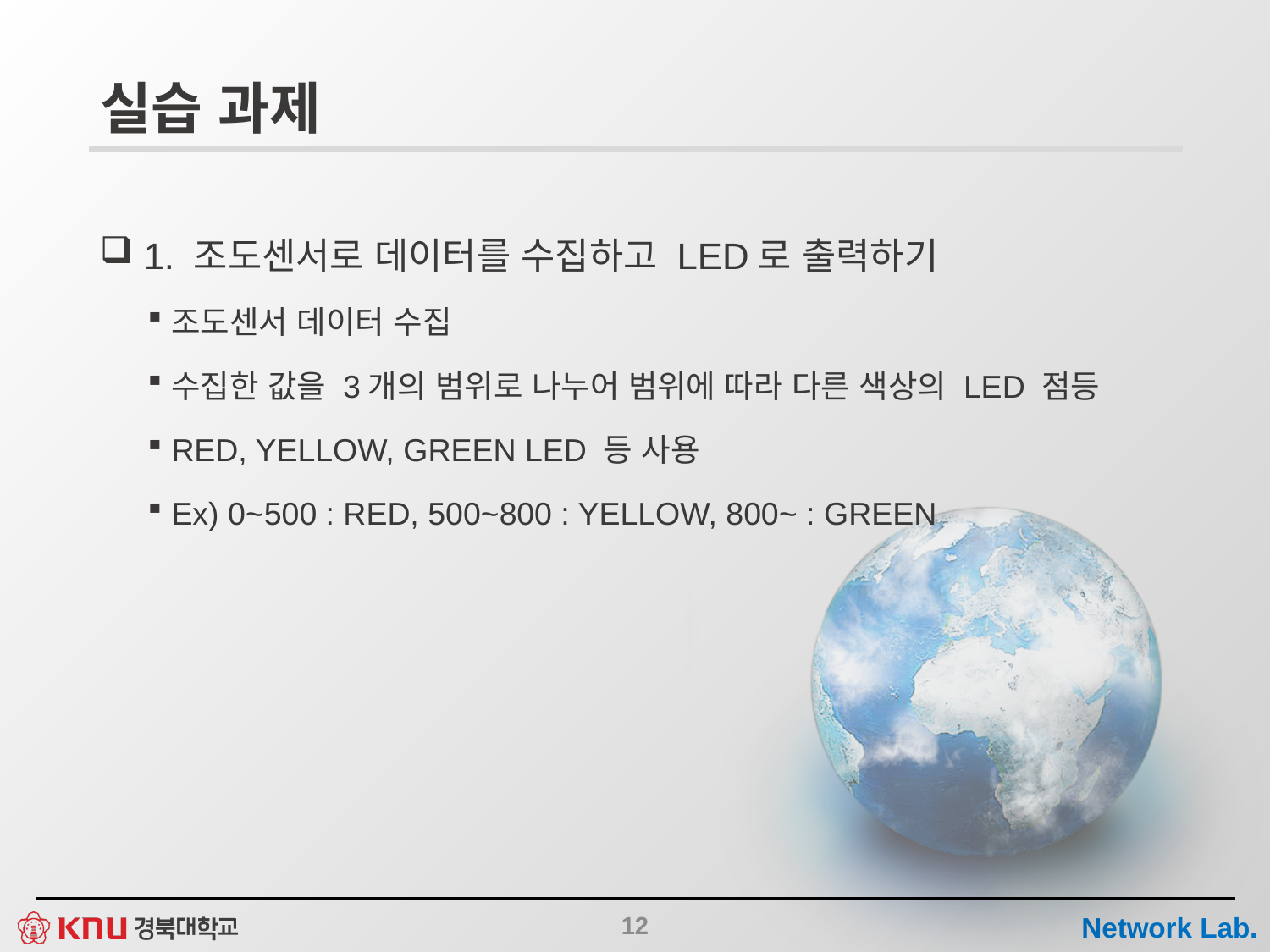

# 실습 과제
 1. 조도센서로 데이터를 수집하고 LED로 출력하기
조도센서 데이터 수집
수집한 값을 3개의 범위로 나누어 범위에 따라 다른 색상의 LED 점등
RED, YELLOW, GREEN LED 등 사용
Ex) 0~500 : RED, 500~800 : YELLOW, 800~ : GREEN

12